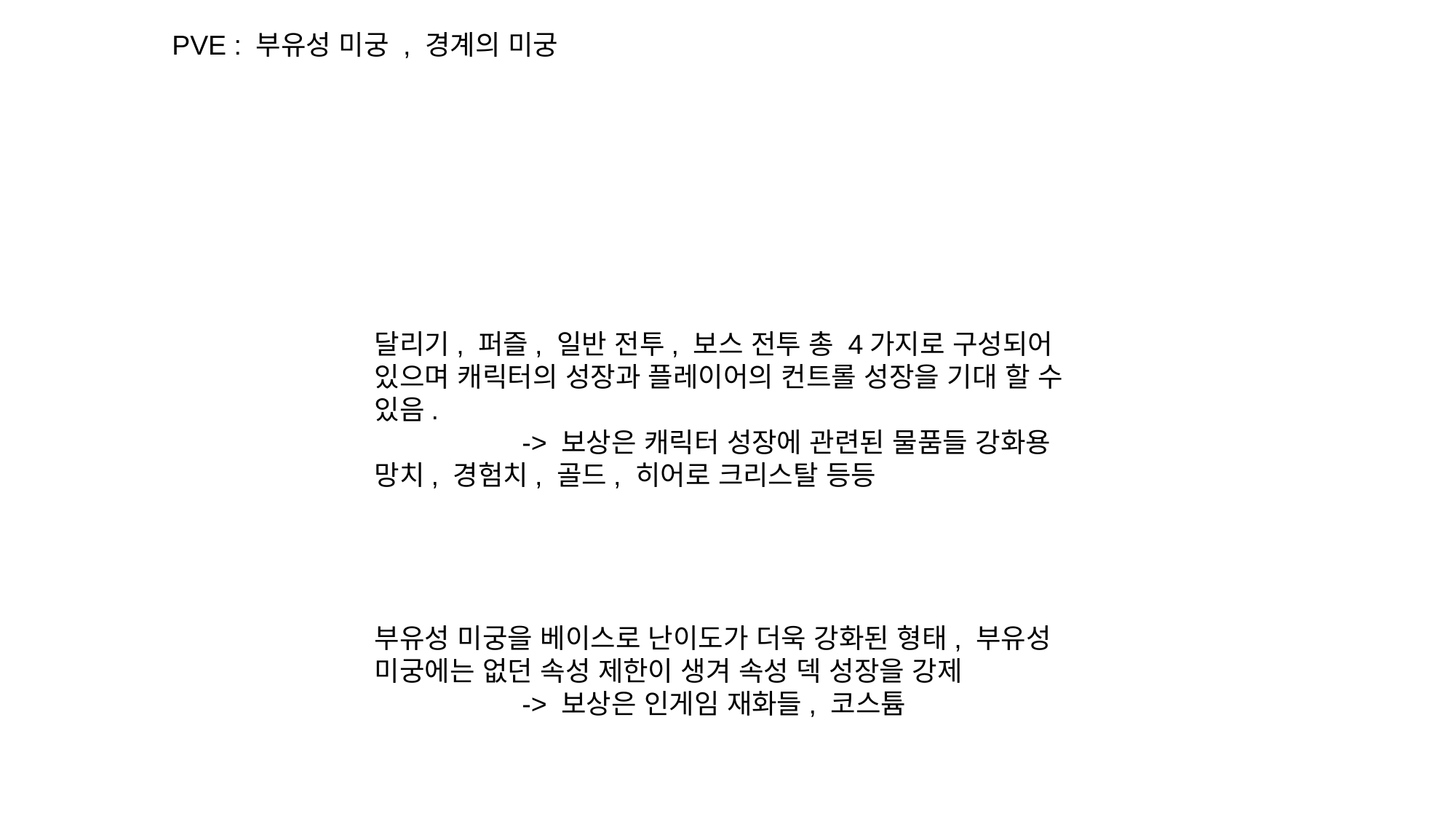

PVE : 부유성 미궁 , 경계의 미궁
달리기, 퍼즐, 일반 전투, 보스 전투 총 4가지로 구성되어 있으며 캐릭터의 성장과 플레이어의 컨트롤 성장을 기대 할 수 있음.
	     -> 보상은 캐릭터 성장에 관련된 물품들 강화용 망치, 경험치, 골드, 히어로 크리스탈 등등
부유성 미궁을 베이스로 난이도가 더욱 강화된 형태, 부유성 미궁에는 없던 속성 제한이 생겨 속성 덱 성장을 강제
	     -> 보상은 인게임 재화들, 코스튬